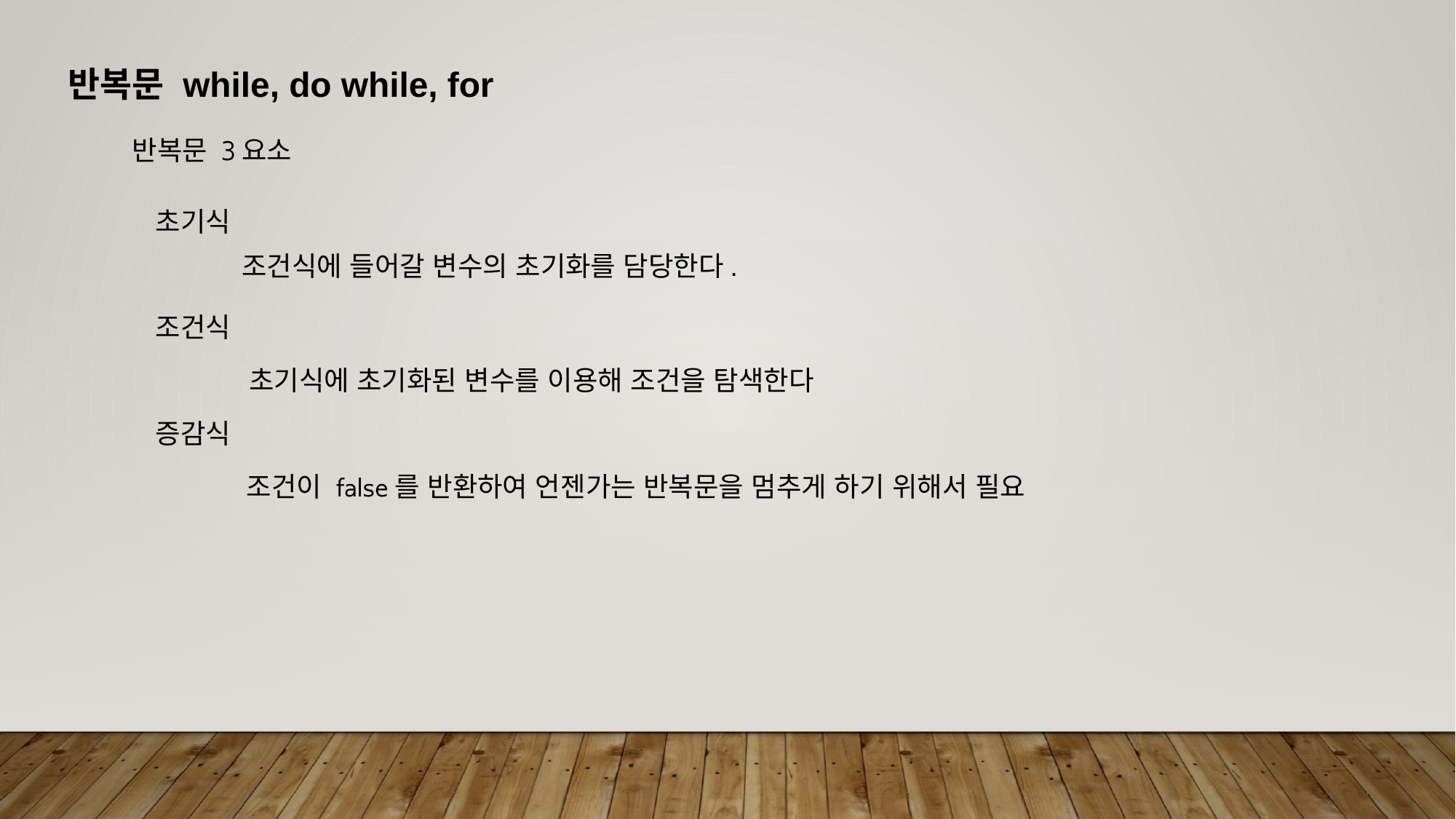

반복문 while, do while, for
반복문 3요소
초기식
조건식에 들어갈 변수의 초기화를 담당한다.
조건식
초기식에 초기화된 변수를 이용해 조건을 탐색한다
증감식
조건이 false를 반환하여 언젠가는 반복문을 멈추게 하기 위해서 필요